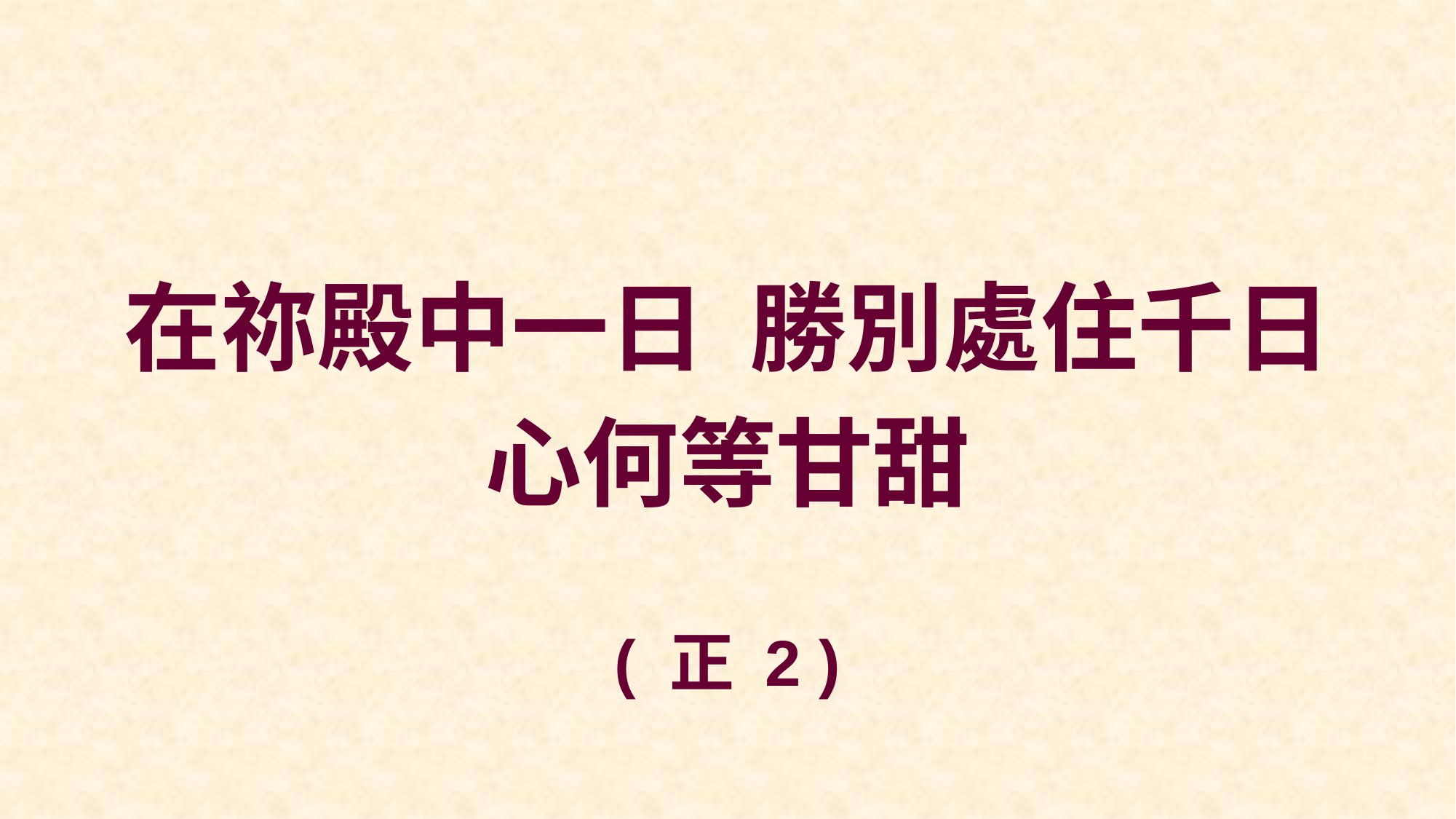

在祢殿中一日  勝別處住千日
心何等甘甜
( 正 2 )